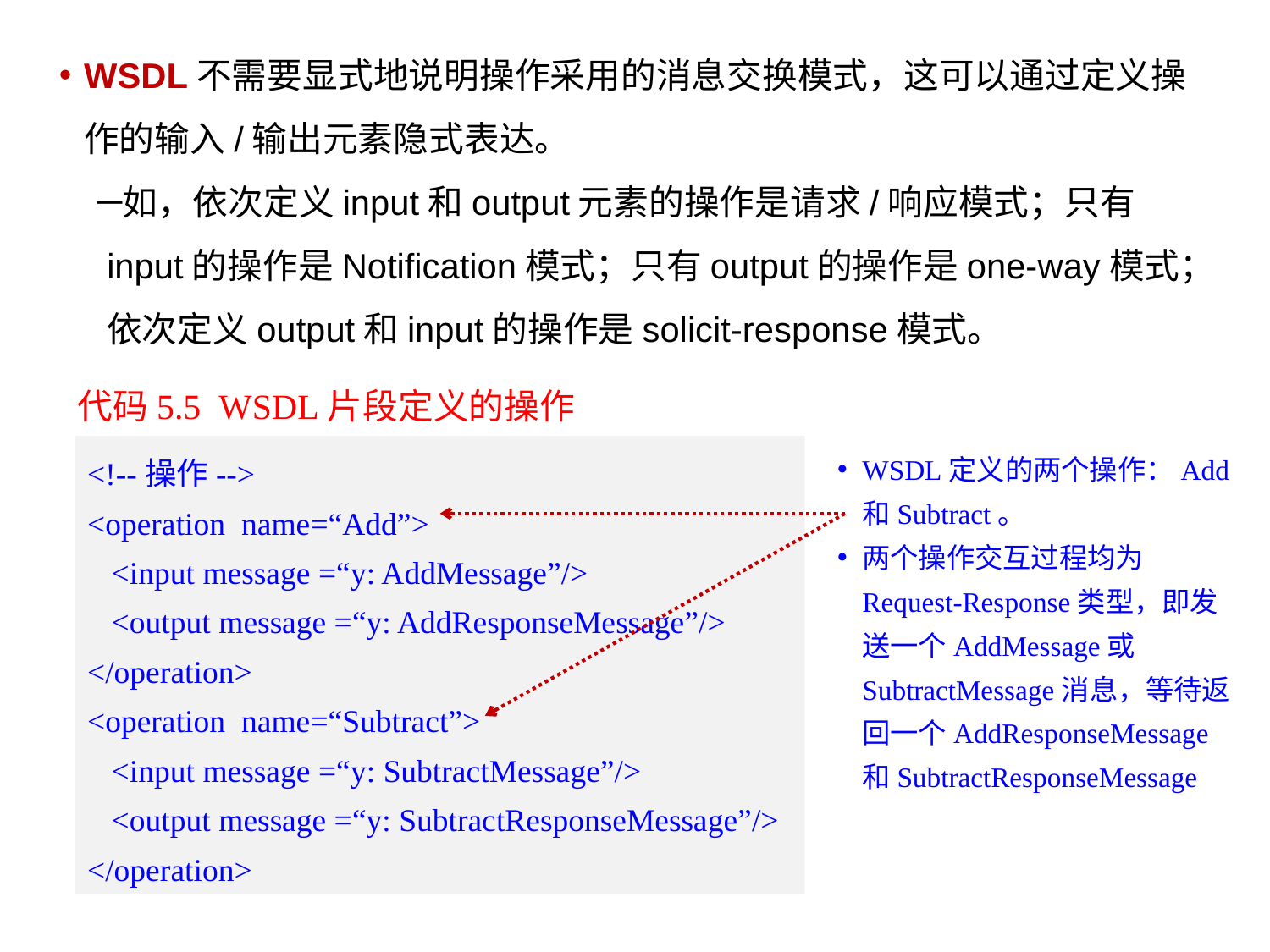

WSDL不需要显式地说明操作采用的消息交换模式，这可以通过定义操作的输入/输出元素隐式表达。
如，依次定义input和output元素的操作是请求/响应模式；只有input的操作是Notification模式；只有output的操作是one-way模式；依次定义output和input的操作是solicit-response模式。

代码5.5  WSDL片段定义的操作
<!--操作-->
<operation  name=“Add”>
   <input message =“y: AddMessage”/>
   <output message =“y: AddResponseMessage”/>
</operation>
<operation  name=“Subtract”>
   <input message =“y: SubtractMessage”/>
   <output message =“y: SubtractResponseMessage”/>
</operation>
WSDL定义的两个操作：Add和Subtract。
两个操作交互过程均为Request-Response类型，即发送一个AddMessage或SubtractMessage消息，等待返回一个AddResponseMessage和SubtractResponseMessage

18